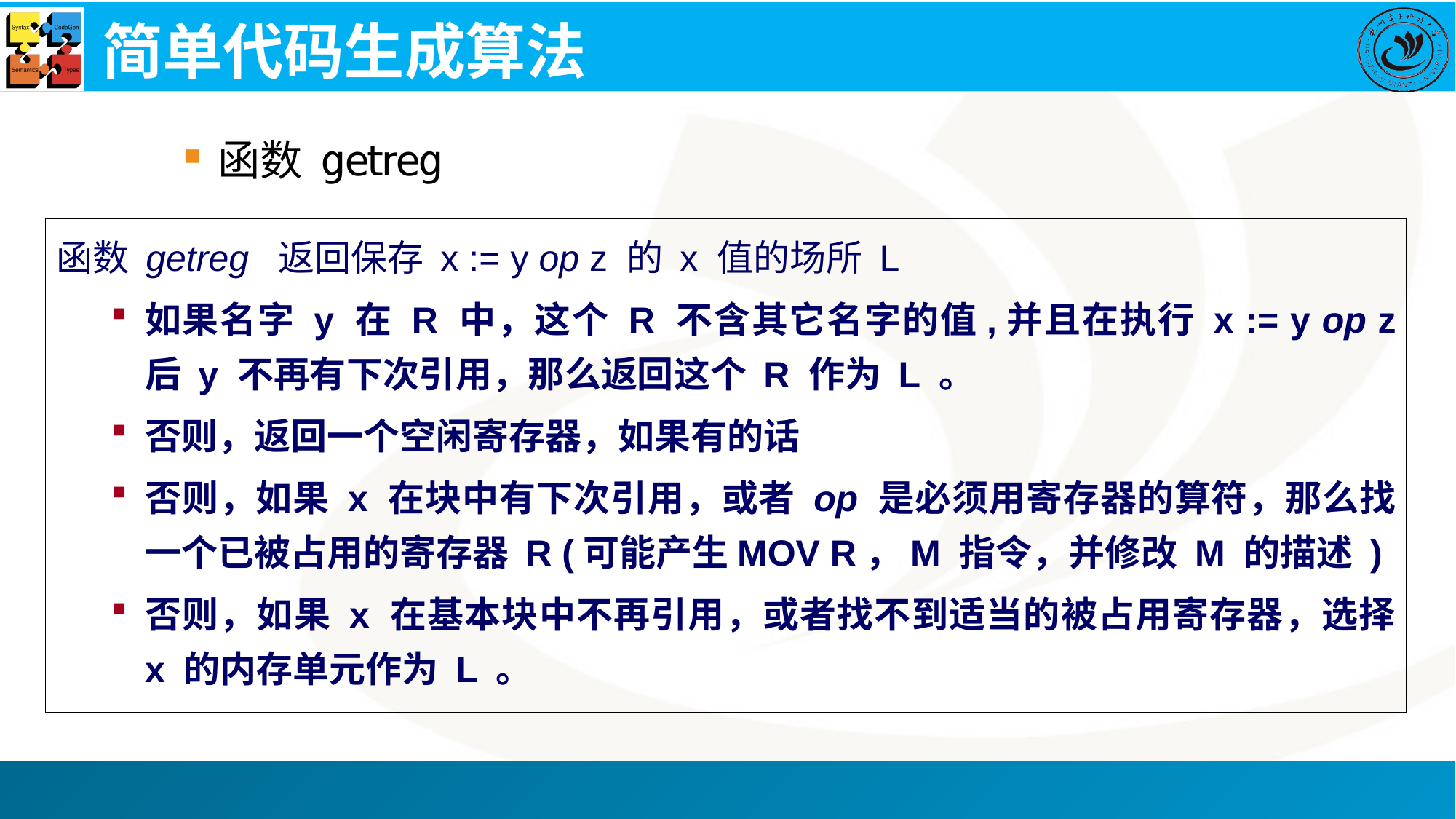

# 简单代码生成算法
函数 getreg
函数 getreg  返回保存 x := y op z 的 x 值的场所 L
如果名字 y 在 R 中，这个 R 不含其它名字的值,并且在执行 x := y op z 后 y 不再有下次引用，那么返回这个 R 作为 L 。
否则，返回一个空闲寄存器，如果有的话
否则，如果 x 在块中有下次引用，或者 op 是必须用寄存器的算符，那么找一个已被占用的寄存器 R (可能产生MOV R，M 指令，并修改 M 的描述 )
否则，如果 x 在基本块中不再引用，或者找不到适当的被占用寄存器，选择 x 的内存单元作为 L 。
32